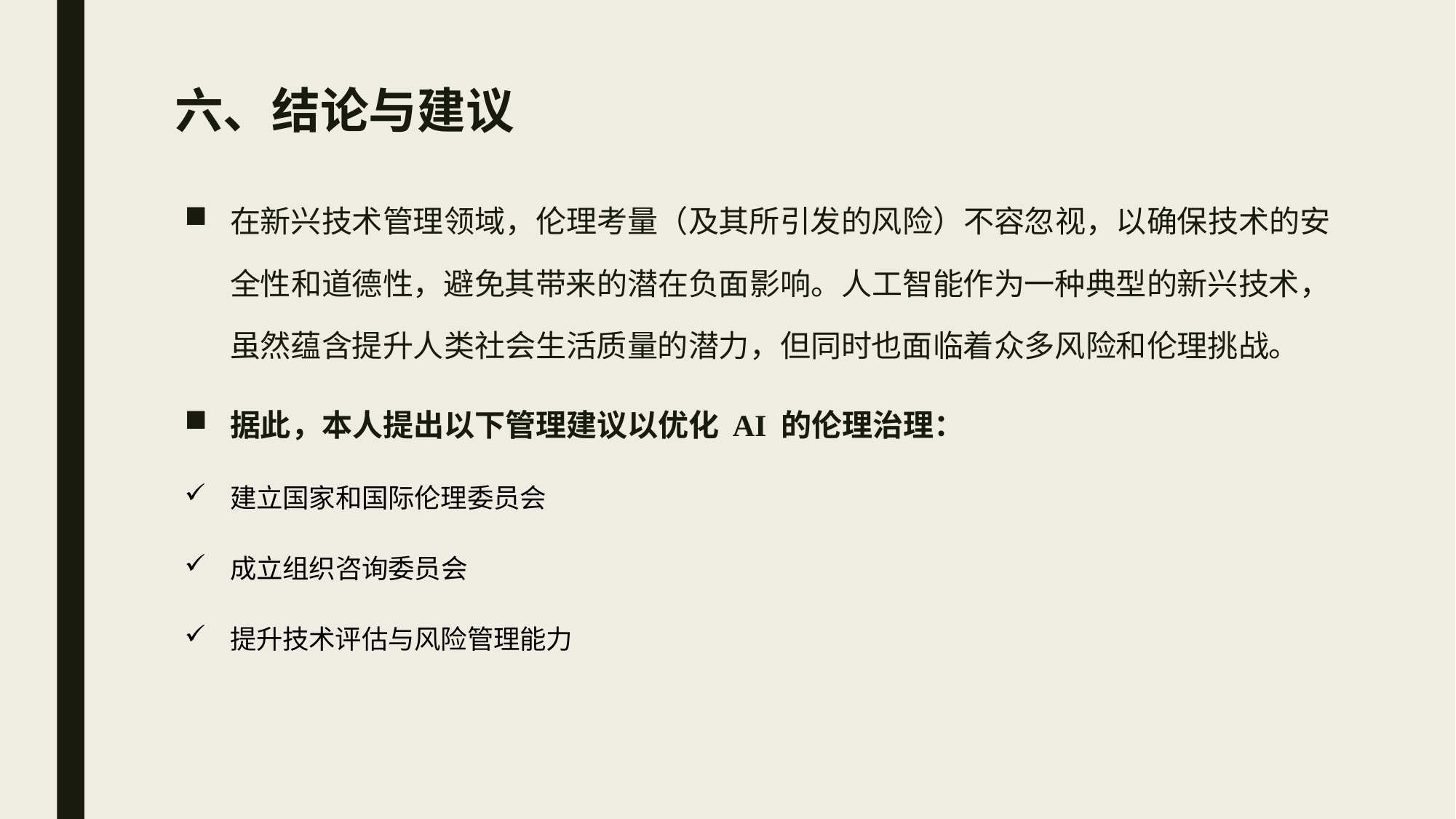

# 六、结论与建议
在新兴技术管理领域，伦理考量（及其所引发的风险）不容忽视，以确保技术的安全性和道德性，避免其带来的潜在负面影响。人工智能作为一种典型的新兴技术，虽然蕴含提升人类社会生活质量的潜力，但同时也面临着众多风险和伦理挑战。
据此，本人提出以下管理建议以优化 AI 的伦理治理：
建立国家和国际伦理委员会
成立组织咨询委员会
提升技术评估与风险管理能力